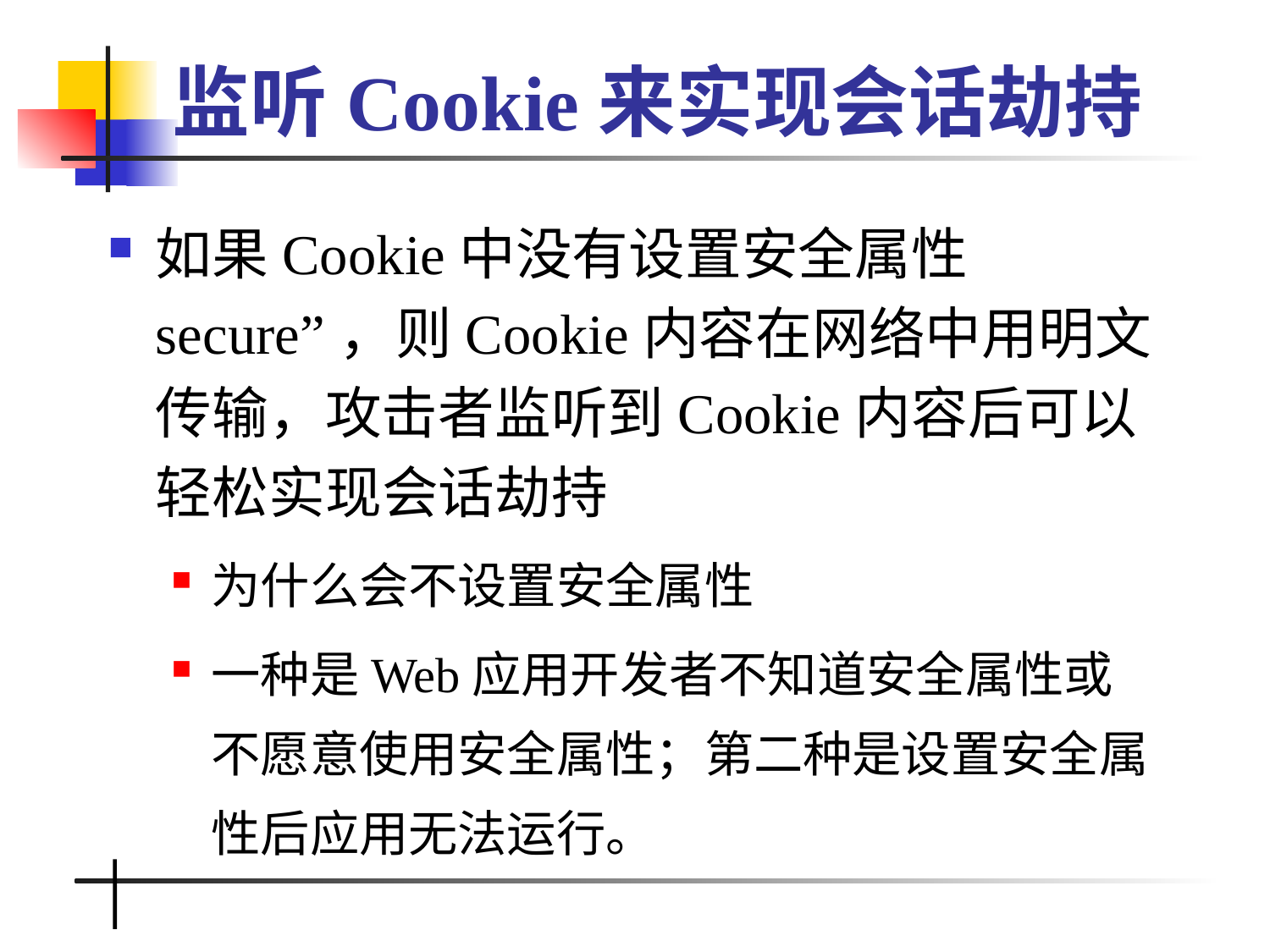

# 监听Cookie来实现会话劫持
如果Cookie中没有设置安全属性secure”，则Cookie内容在网络中用明文传输，攻击者监听到Cookie内容后可以轻松实现会话劫持
为什么会不设置安全属性
一种是Web应用开发者不知道安全属性或不愿意使用安全属性；第二种是设置安全属性后应用无法运行。